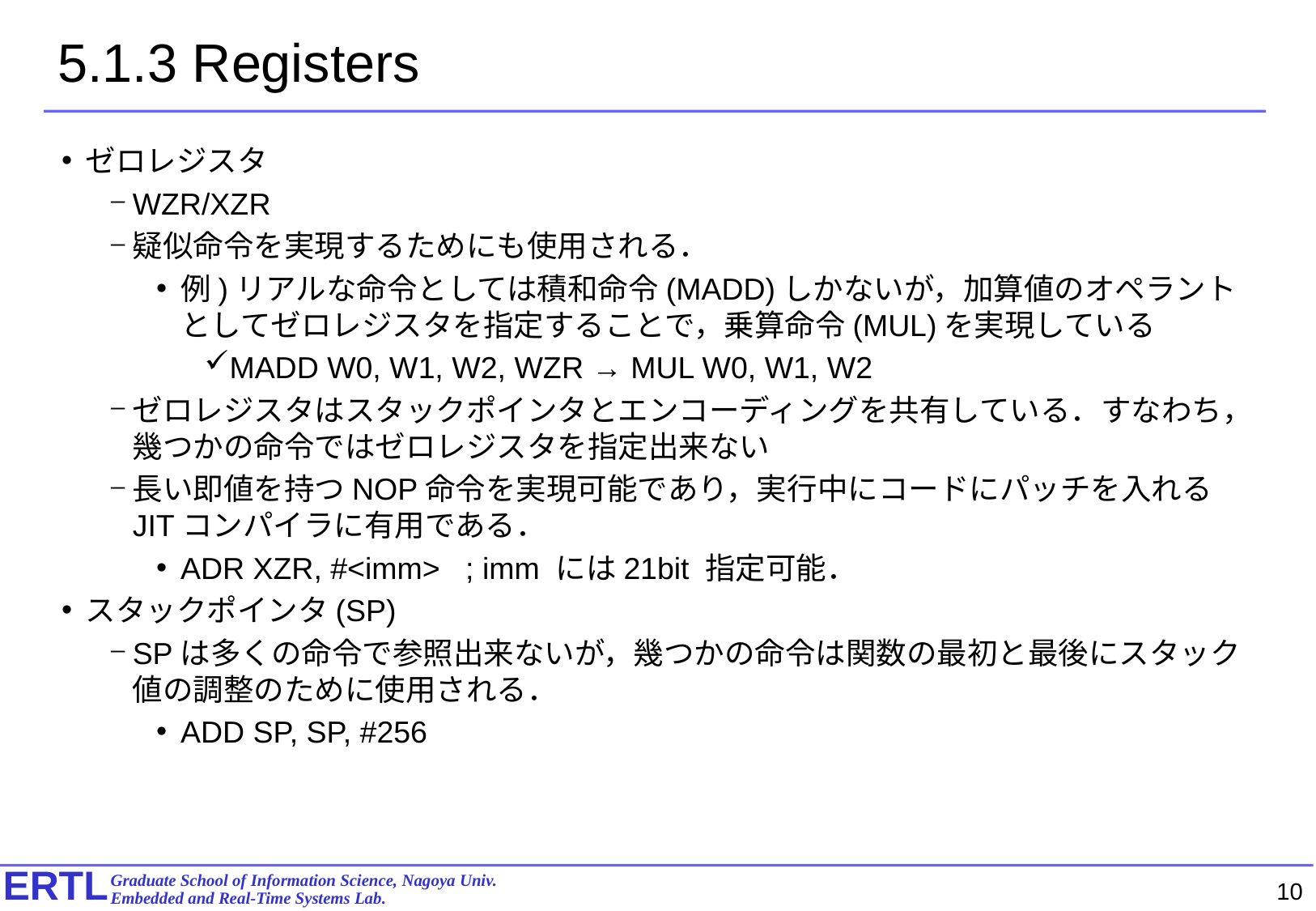

# 5.1.3 Registers
ゼロレジスタ
WZR/XZR
疑似命令を実現するためにも使用される．
例)リアルな命令としては積和命令(MADD)しかないが，加算値のオペラントとしてゼロレジスタを指定することで，乗算命令(MUL)を実現している
MADD W0, W1, W2, WZR → MUL W0, W1, W2
ゼロレジスタはスタックポインタとエンコーディングを共有している．すなわち，幾つかの命令ではゼロレジスタを指定出来ない
長い即値を持つNOP命令を実現可能であり，実行中にコードにパッチを入れるJITコンパイラに有用である．
ADR XZR, #<imm>   ; imm には21bit 指定可能．
スタックポインタ(SP)
SPは多くの命令で参照出来ないが，幾つかの命令は関数の最初と最後にスタック値の調整のために使用される．
ADD SP, SP, #256
10